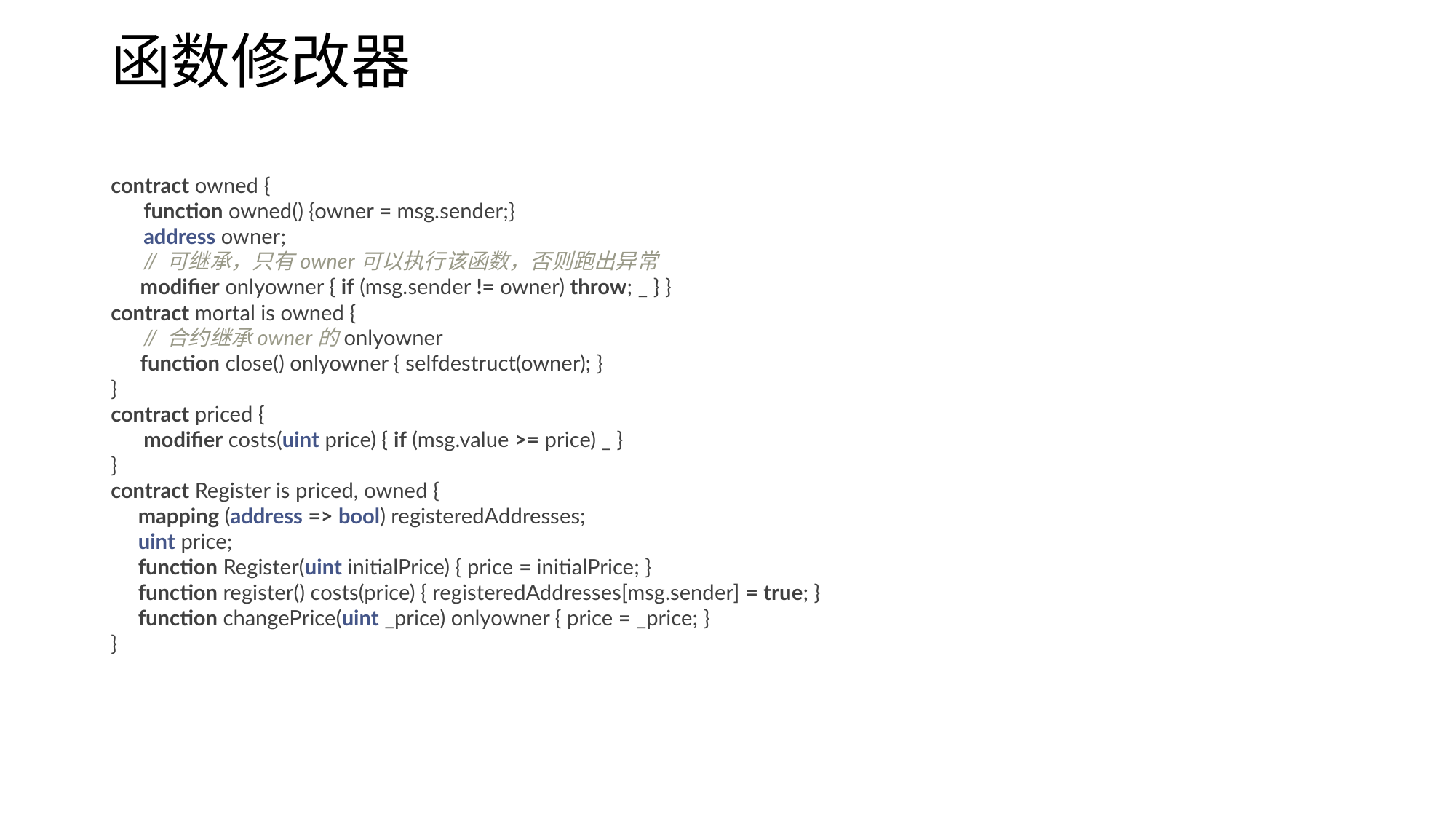

# 函数修改器
contract owned {
      function owned() {owner = msg.sender;}
      address owner;
      // 可继承，只有owner可以执行该函数，否则跑出异常
      modifier onlyowner { if (msg.sender != owner) throw; _ } }
contract mortal is owned {
      // 合约继承owner的onlyowner
      function close() onlyowner { selfdestruct(owner); }
}
contract priced {
      modifier costs(uint price) { if (msg.value >= price) _ }
}
contract Register is priced, owned {
     mapping (address => bool) registeredAddresses;
     uint price;
     function Register(uint initialPrice) { price = initialPrice; }
     function register() costs(price) { registeredAddresses[msg.sender] = true; }
     function changePrice(uint _price) onlyowner { price = _price; }
}